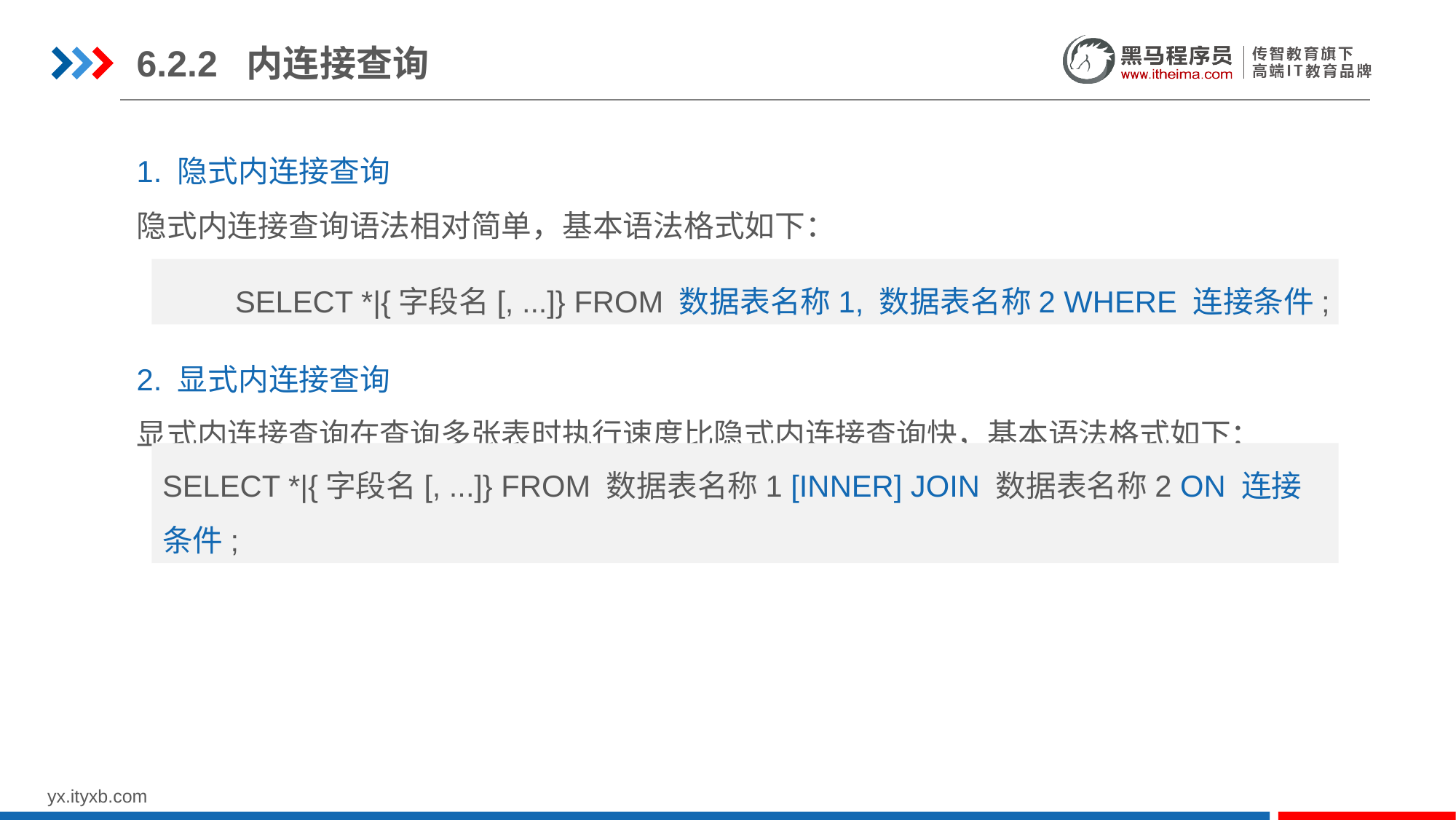

6.2.2  内连接查询
1. 隐式内连接查询
隐式内连接查询语法相对简单，基本语法格式如下：
SELECT *|{字段名[, ...]} FROM 数据表名称1, 数据表名称2 WHERE 连接条件;
2. 显式内连接查询
显式内连接查询在查询多张表时执行速度比隐式内连接查询快，基本语法格式如下：
SELECT *|{字段名[, ...]} FROM 数据表名称1 [INNER] JOIN 数据表名称2 ON 连接条件;